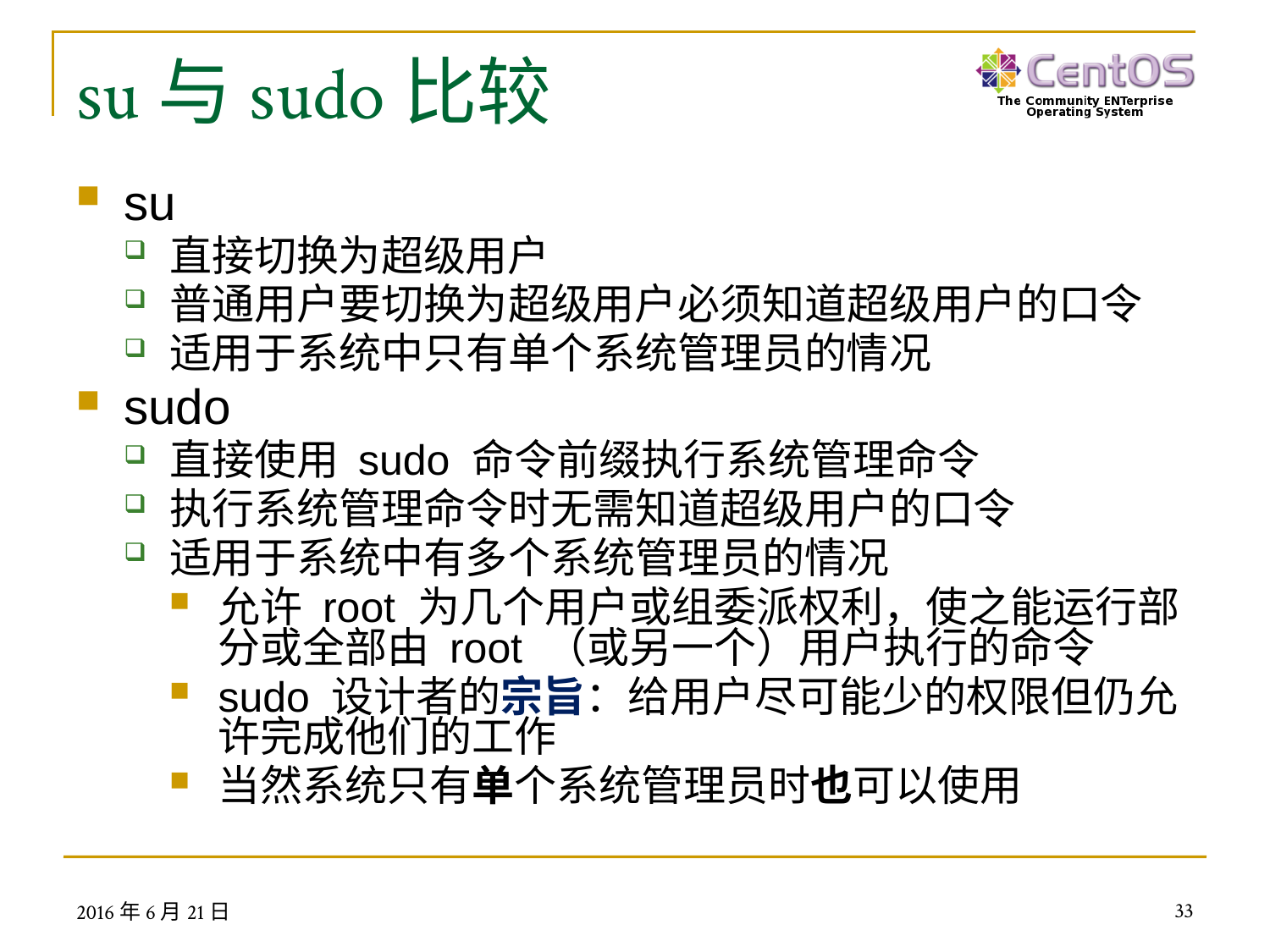

# su与sudo比较
su
直接切换为超级用户
普通用户要切换为超级用户必须知道超级用户的口令
适用于系统中只有单个系统管理员的情况
sudo
直接使用 sudo 命令前缀执行系统管理命令
执行系统管理命令时无需知道超级用户的口令
适用于系统中有多个系统管理员的情况
允许 root 为几个用户或组委派权利，使之能运行部分或全部由 root （或另一个）用户执行的命令
sudo 设计者的宗旨：给用户尽可能少的权限但仍允许完成他们的工作
当然系统只有单个系统管理员时也可以使用

2016年6月21日
33